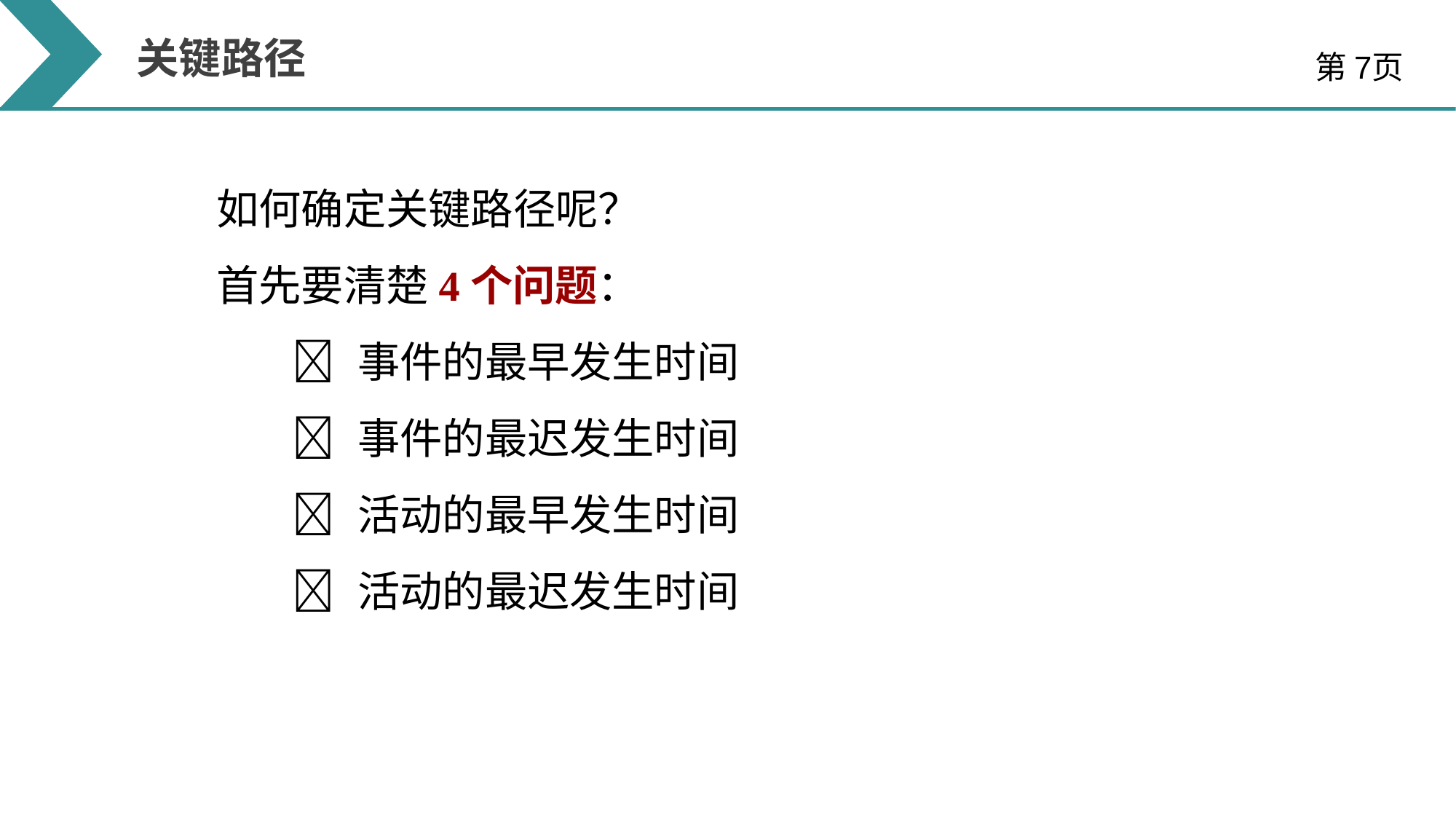

关键路径
第7页
如何确定关键路径呢？
首先要清楚4个问题：
        •	事件的最早发生时间
        •	事件的最迟发生时间
        •	活动的最早发生时间
        •	活动的最迟发生时间